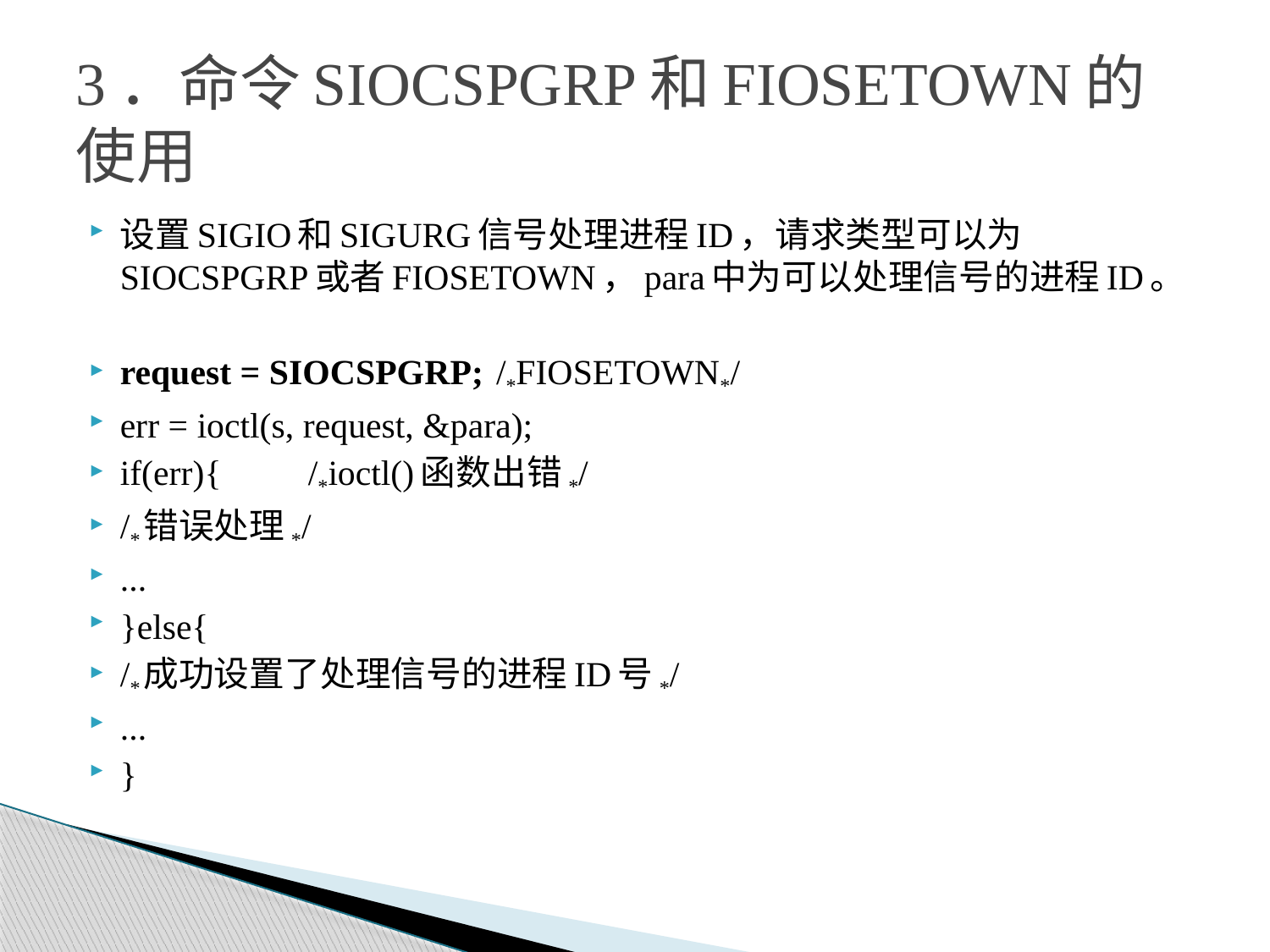

# 3．命令SIOCSPGRP和FIOSETOWN的使用
设置SIGIO和SIGURG信号处理进程ID，请求类型可以为SIOCSPGRP或者FIOSETOWN，para中为可以处理信号的进程ID。

request = SIOCSPGRP;	/*FIOSETOWN*/
err = ioctl(s, request, &para);
if(err){				/*ioctl()函数出错*/
/*错误处理*/
...
}else{
/*成功设置了处理信号的进程ID号*/
...
}